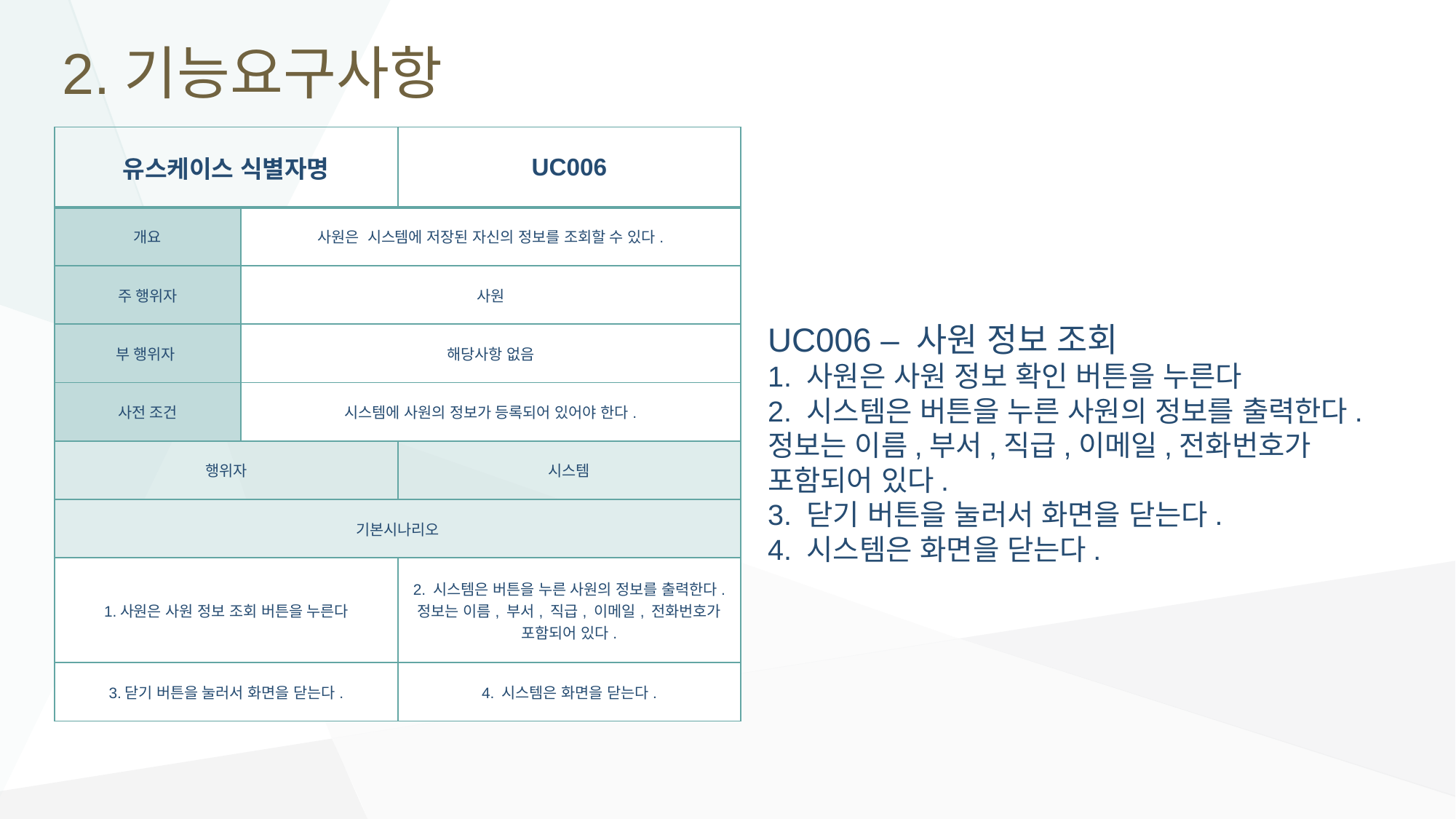

# 2.기능요구사항
| 유스케이스 식별자명 |  | UC006 |
| --- | --- | --- |
| 개요 | 사원은 시스템에 저장된 자신의 정보를 조회할 수 있다. | 사원은 사원번호와 비밀번호를 입력해 시스템에 로그인한다. |
| 주 행위자 | 사원 | 평사원 |
| 부 행위자 | 해당사항 없음 | 해당사항없음 |
| 사전 조건 | 시스템에 사원의 정보가 등록되어 있어야 한다. | 사원은 시스템에 등록되어 있어야 한다. |
| 행위자 |  | 시스템 |
| 기본시나리오 |  |  |
| 1.사원은 사원 정보 조회 버튼을 누른다 |  | 2. 시스템은 버튼을 누른 사원의 정보를 출력한다. 정보는 이름, 부서, 직급, 이메일, 전화번호가 포함되어 있다. |
| 3.닫기 버튼을 눌러서 화면을 닫는다. |  | 4. 시스템은 화면을 닫는다. |
UC006 – 사원 정보 조회
1. 사원은 사원 정보 확인 버튼을 누른다
2. 시스템은 버튼을 누른 사원의 정보를 출력한다.정보는 이름,부서,직급,이메일,전화번호가 포함되어 있다.
3. 닫기 버튼을 눌러서 화면을 닫는다.
4. 시스템은 화면을 닫는다.